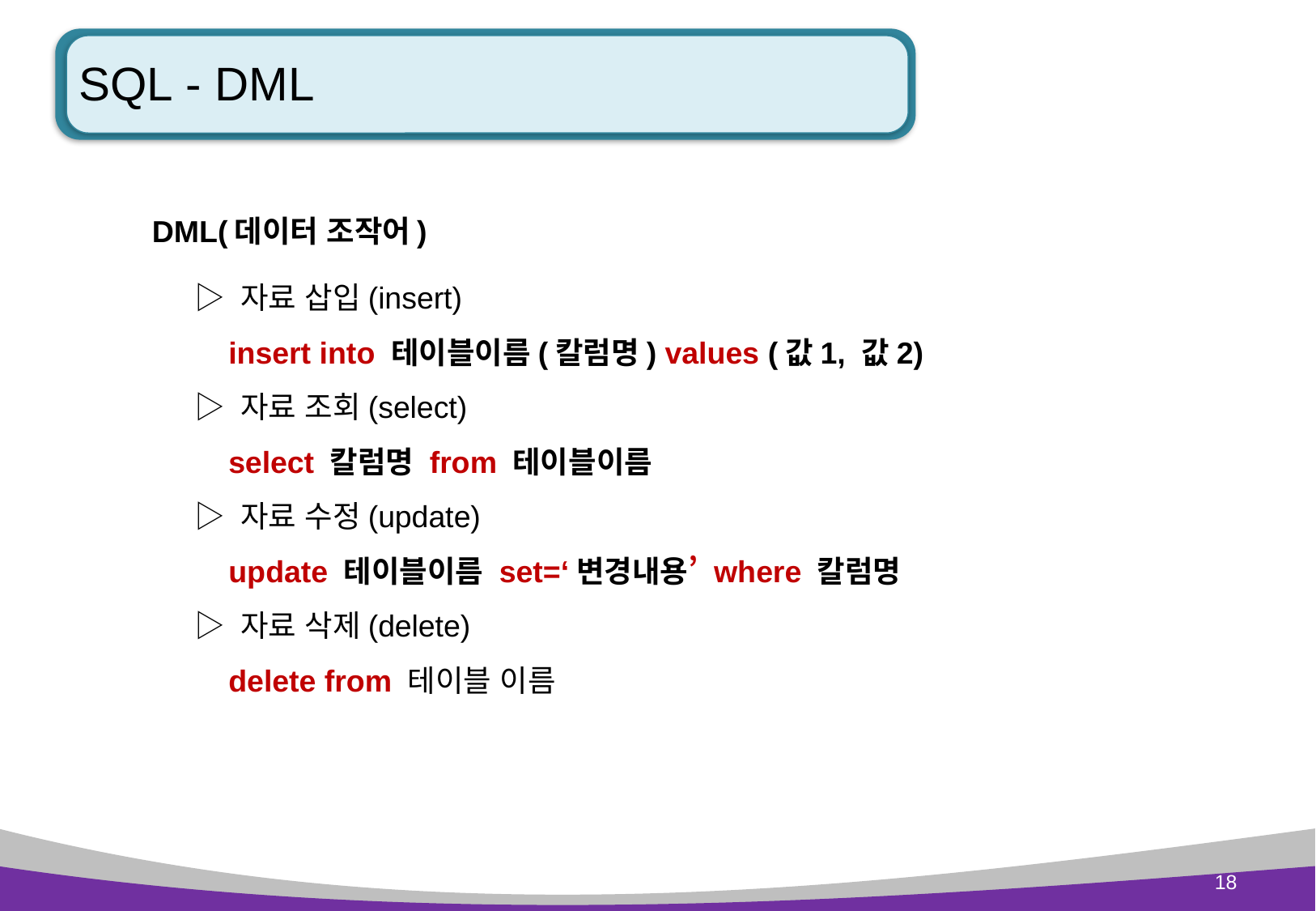

# SQL - DML
   DML(데이터 조작어)
▷ 자료 삽입(insert)
    insert into 테이블이름(칼럼명) values (값1, 값2)
▷ 자료 조회(select)
    select 칼럼명 from 테이블이름
▷ 자료 수정(update)
    update 테이블이름 set=‘변경내용’ where 칼럼명
▷ 자료 삭제(delete)
    delete from 테이블 이름
18